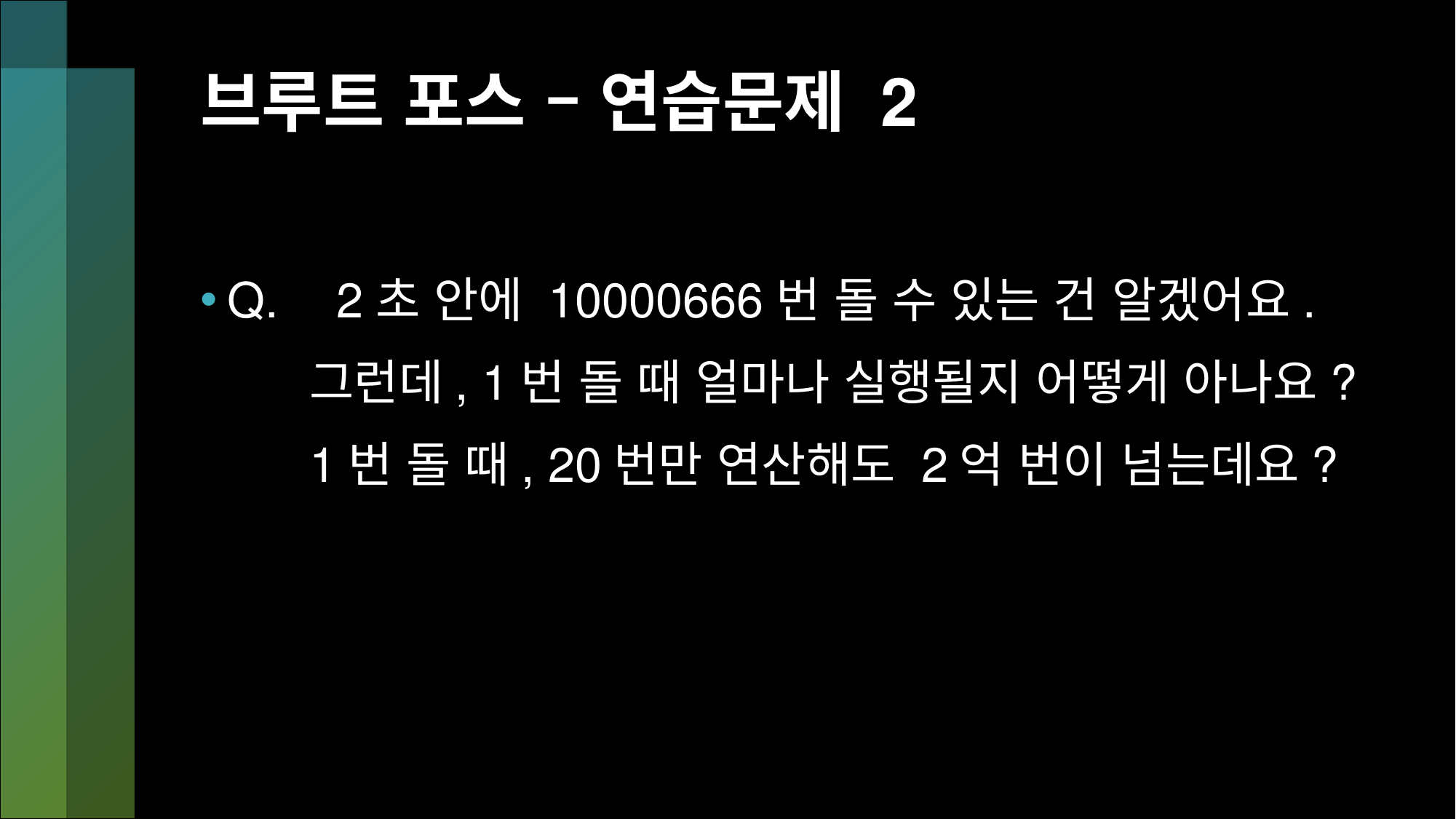

# 브루트 포스 – 연습문제 2
Q. 	2초 안에 10000666번 돌 수 있는 건 알겠어요.
	그런데, 1번 돌 때 얼마나 실행될지 어떻게 아나요?
	1번 돌 때, 20번만 연산해도 2억 번이 넘는데요?